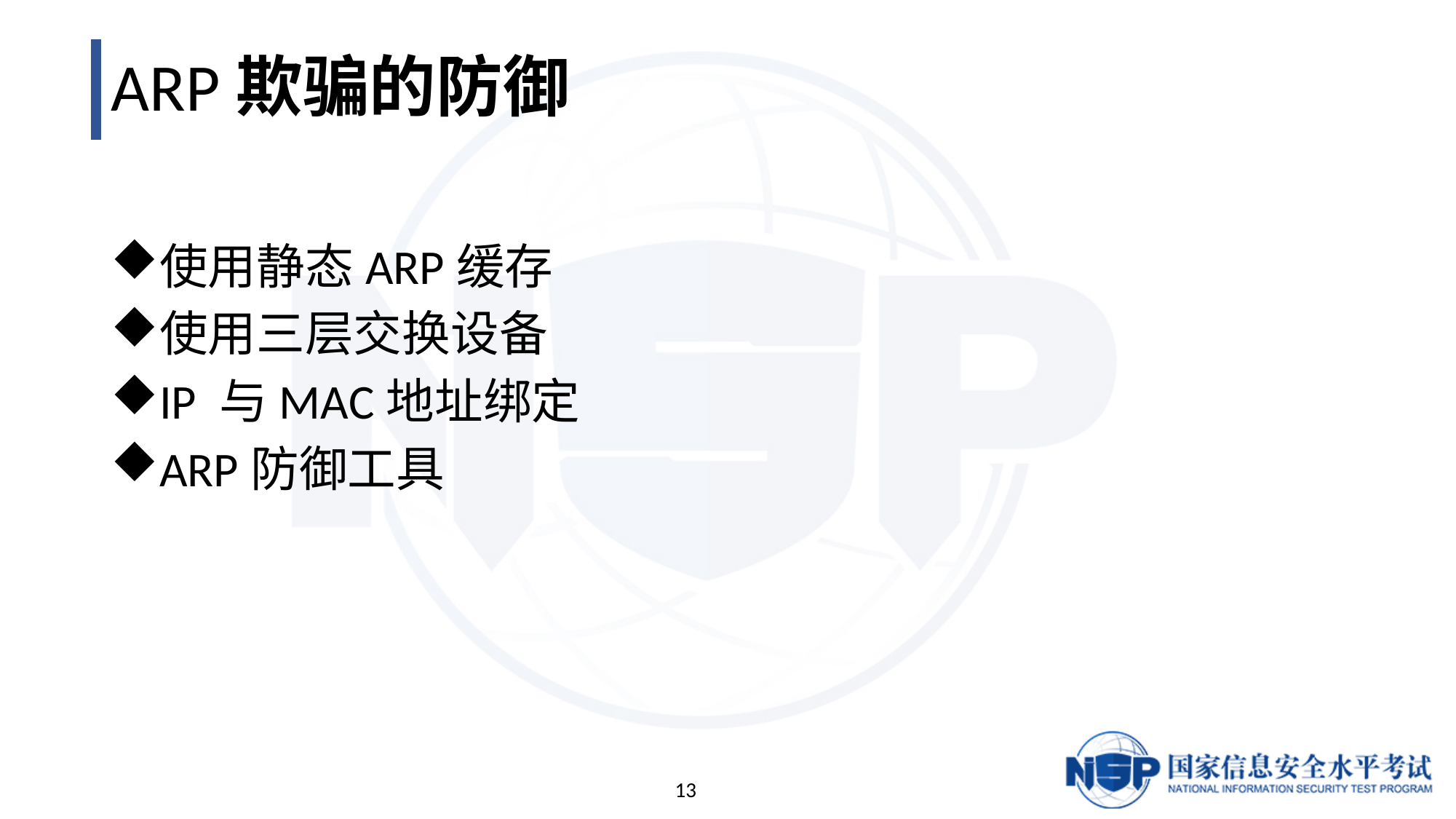

# ARP欺骗的防御
使用静态ARP缓存
使用三层交换设备
IP 与MAC地址绑定
ARP防御工具

13